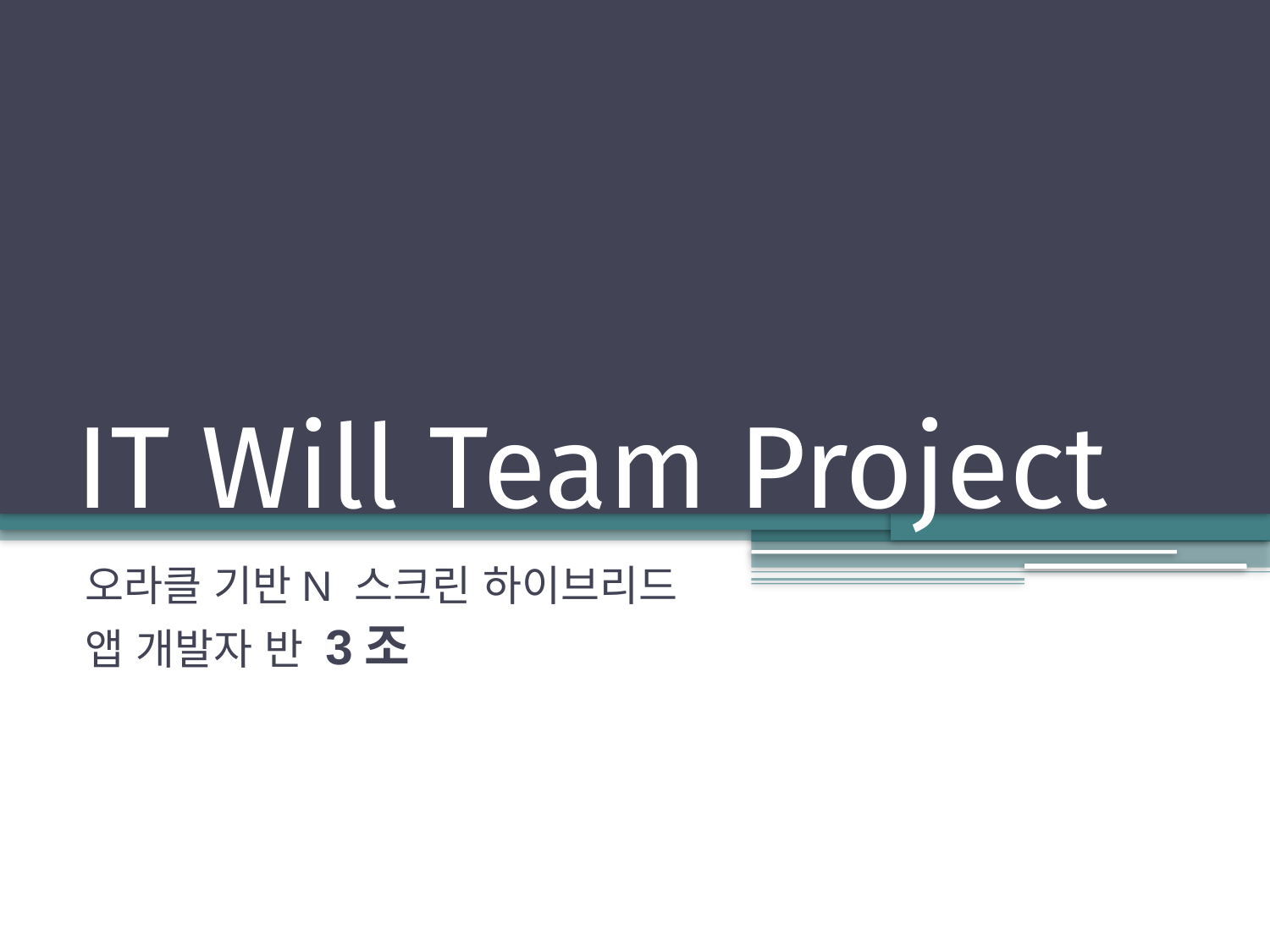

# IT Will Team Project
오라클 기반N 스크린 하이브리드
앱 개발자 반 3조